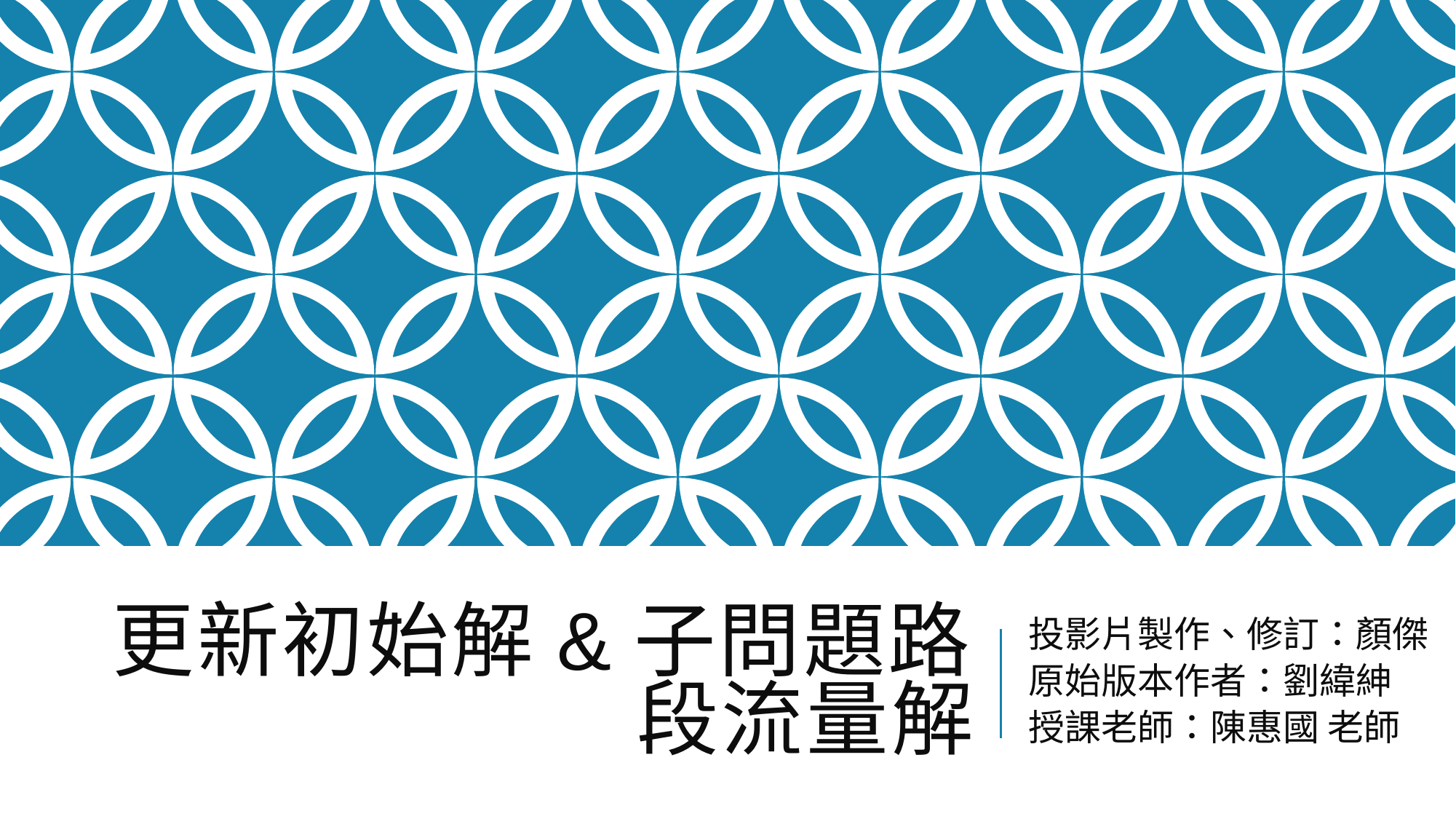

投影片製作、修訂：顏傑
原始版本作者：劉緯紳
授課老師：陳惠國 老師
# 更新初始解&子問題路段流量解